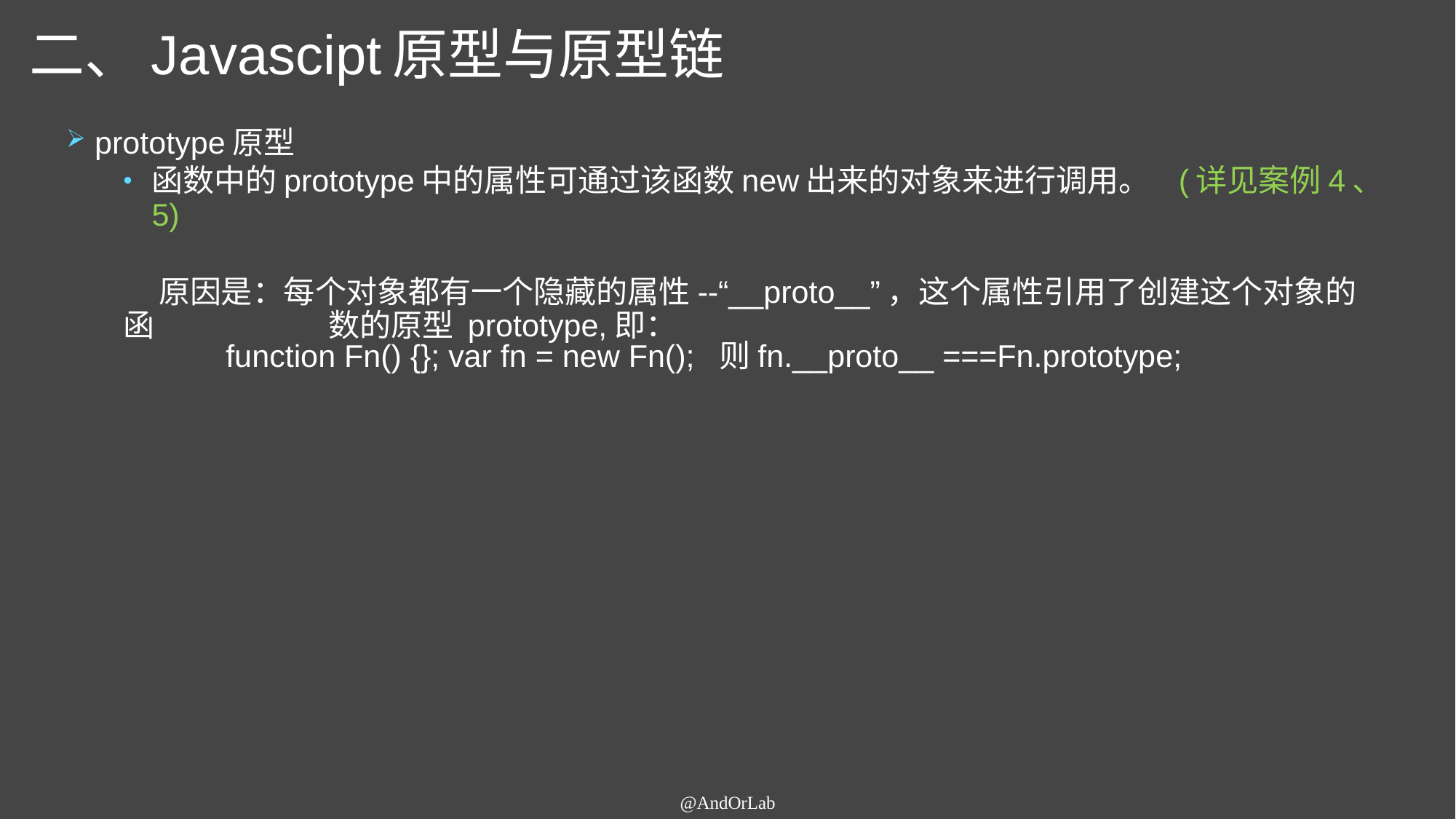

# 二、Javascipt原型与原型链
prototype原型
函数中的prototype中的属性可通过该函数new出来的对象来进行调用。   (详见案例4、5)

    原因是：每个对象都有一个隐藏的属性--“__proto__”，这个属性引用了创建这个对象的函	      		数的原型 prototype,即：
  			function Fn() {}; var fn = new Fn();  则fn.__proto__ ===Fn.prototype;

@AndOrLab